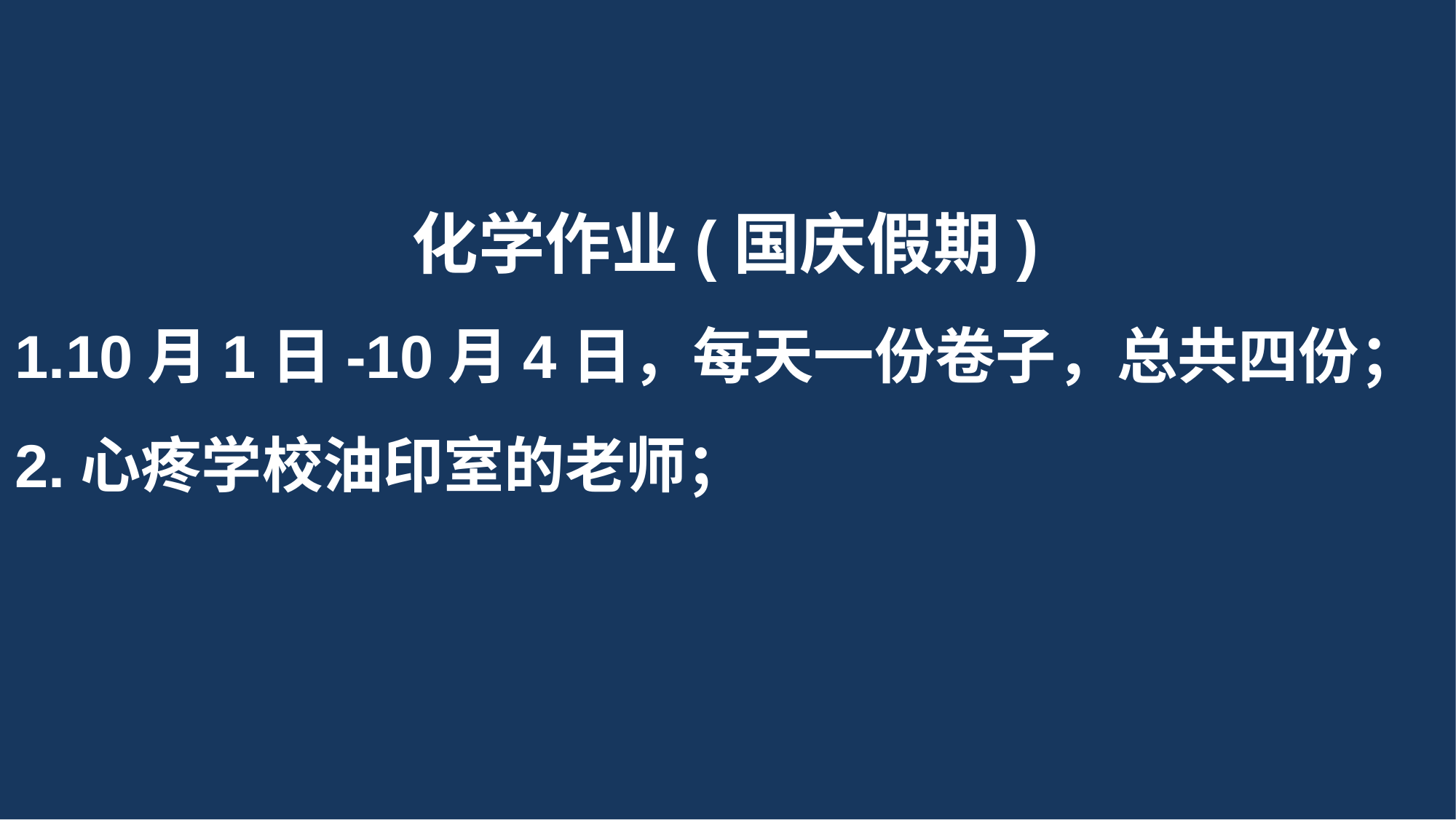

化学作业(国庆假期)
1.10月1日-10月4日，每天一份卷子，总共四份；
2.心疼学校油印室的老师；